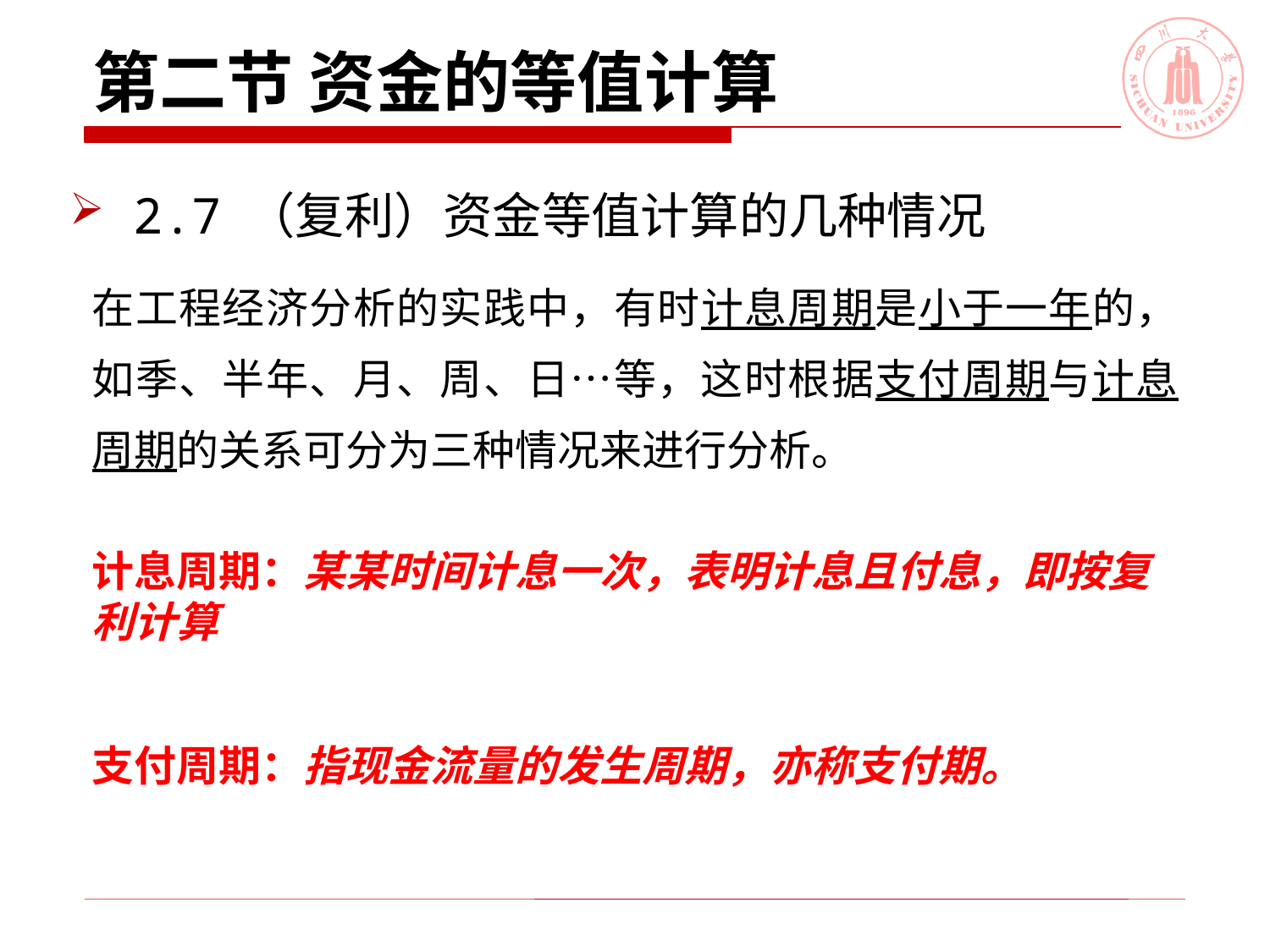

# 第二节 资金的等值计算
2.7 （复利）资金等值计算的几种情况
在工程经济分析的实践中，有时计息周期是小于一年的，如季、半年、月、周、日…等，这时根据支付周期与计息周期的关系可分为三种情况来进行分析。
计息周期：某某时间计息一次，表明计息且付息，即按复利计算

支付周期：指现金流量的发生周期，亦称支付期。